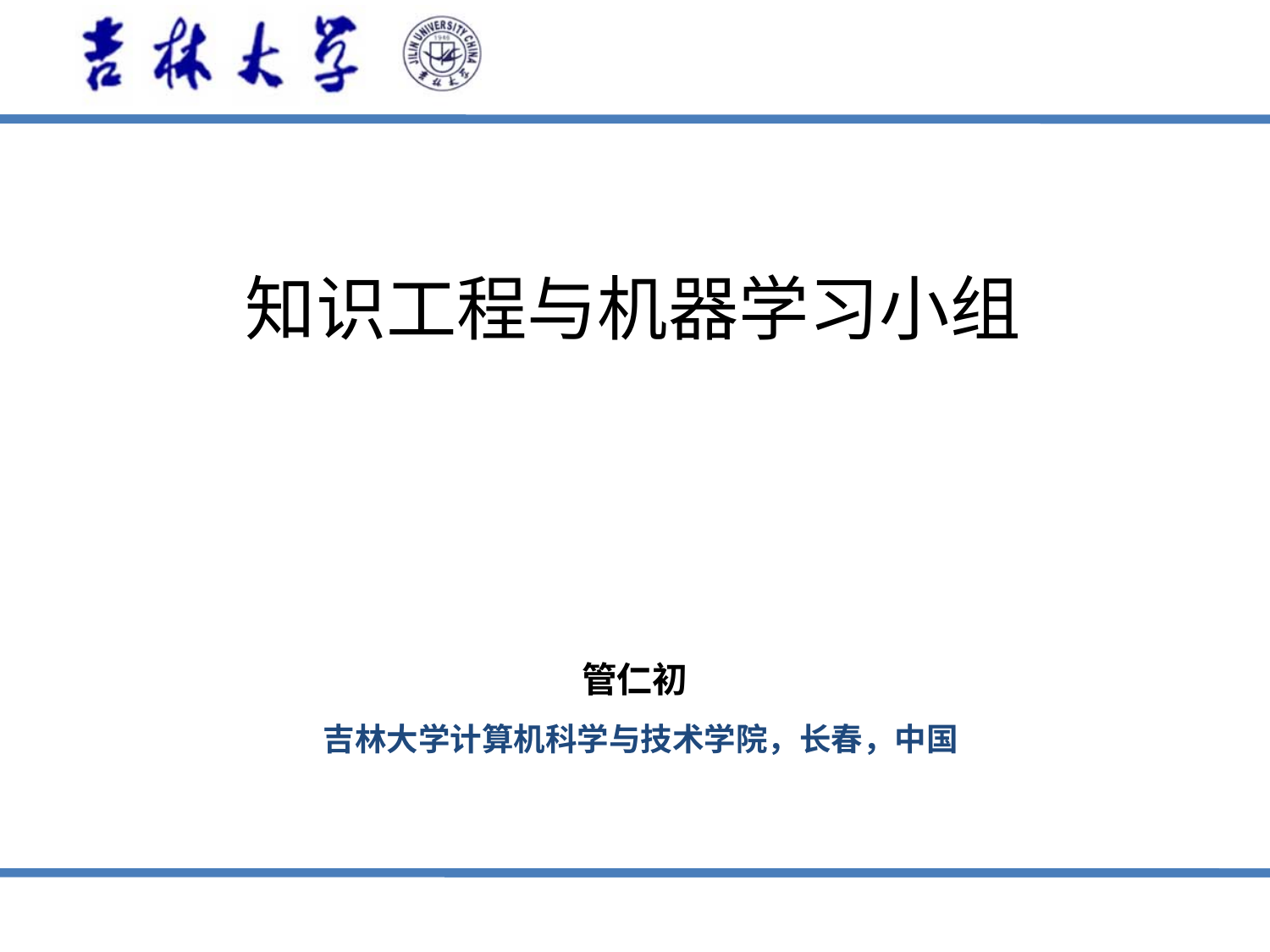

# 知识工程与机器学习小组
管仁初
吉林大学计算机科学与技术学院，长春，中国